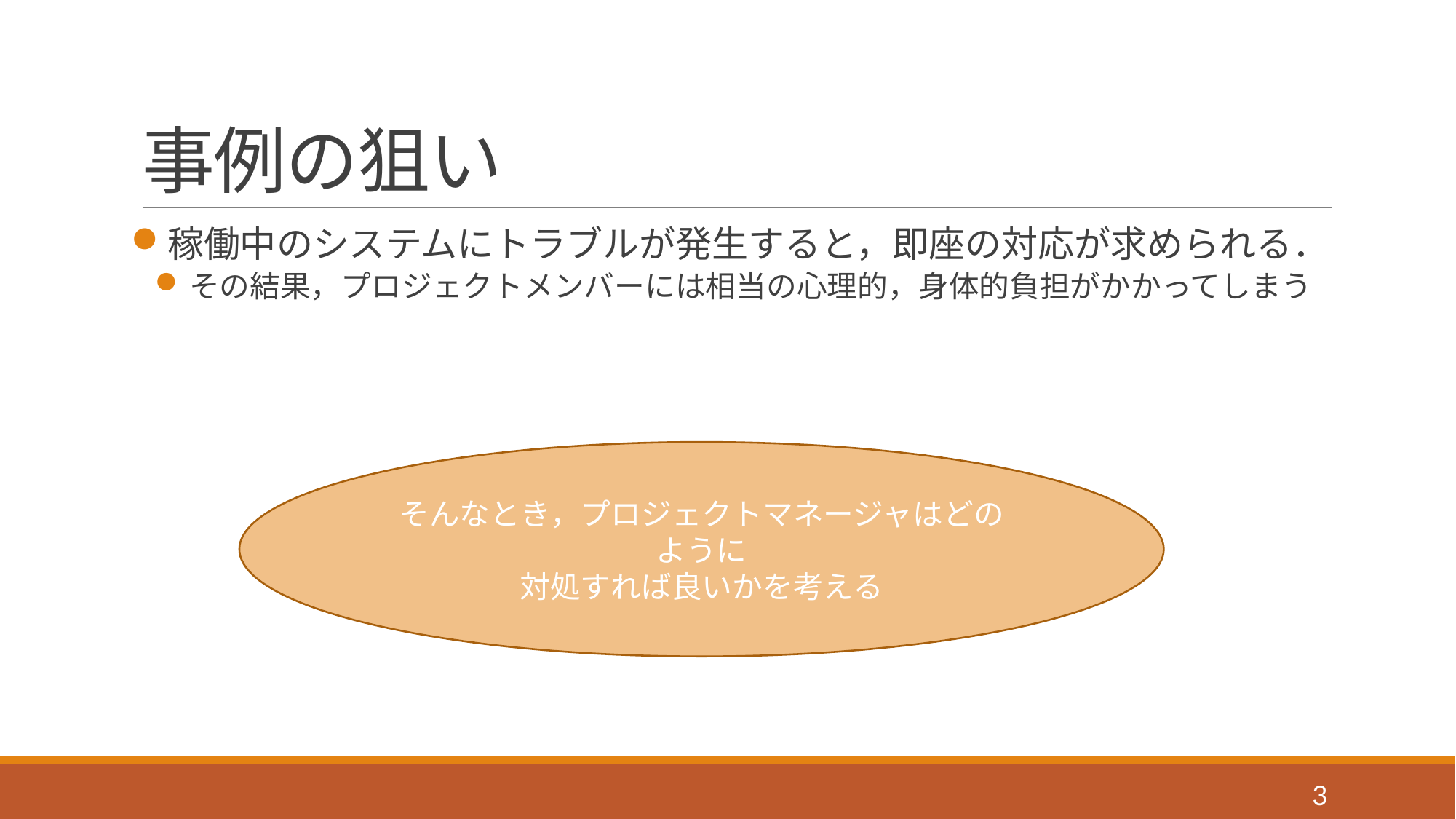

# 事例の狙い
稼働中のシステムにトラブルが発生すると，即座の対応が求められる．
その結果，プロジェクトメンバーには相当の心理的，身体的負担がかかってしまう

そんなとき，プロジェクトマネージャはどのように
対処すれば良いかを考える
3